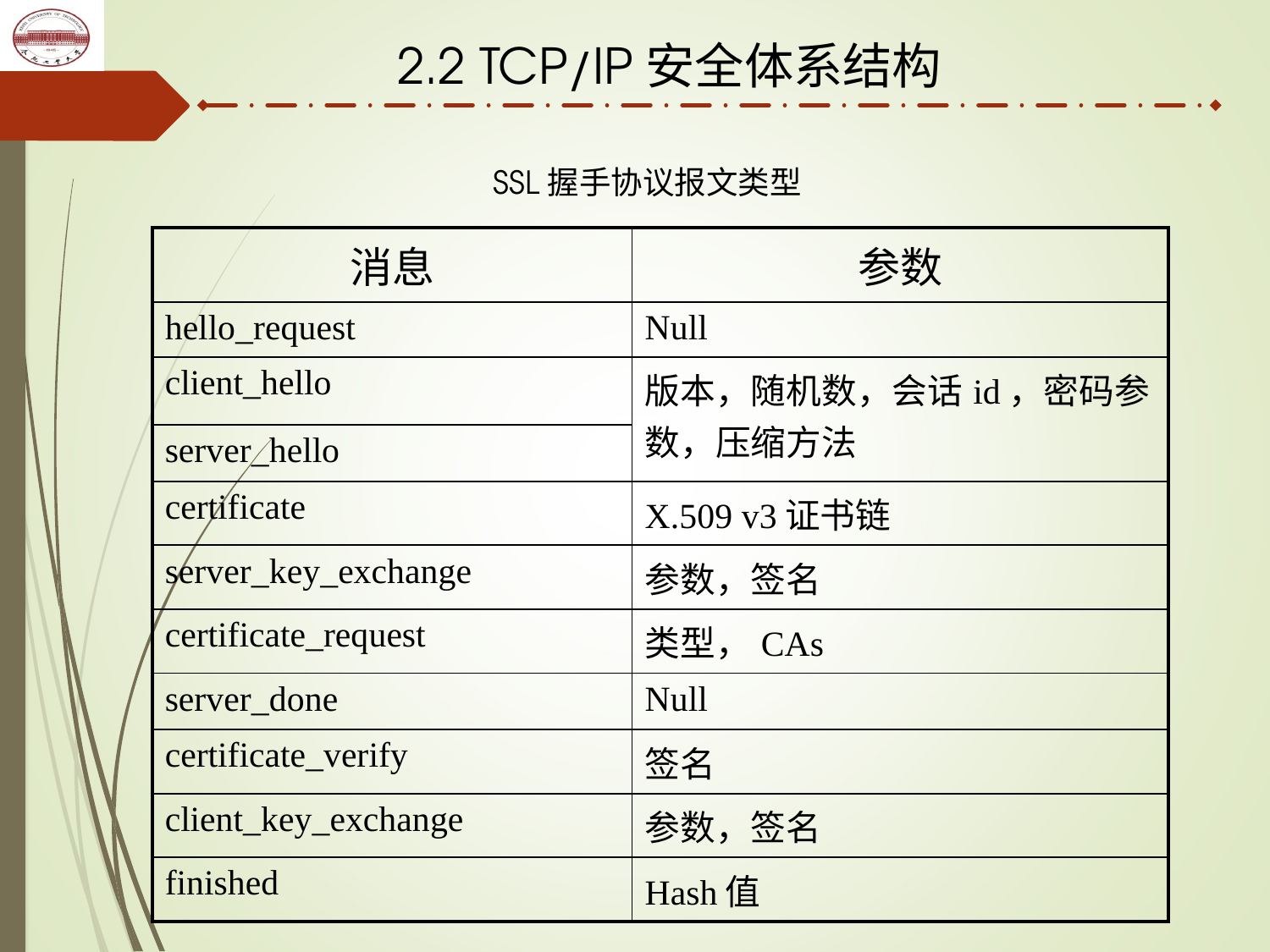

2.2 TCP/IP安全体系结构
 SSL握手协议报文类型
| 消息 | 参数 |
| --- | --- |
| hello\_request | Null |
| client\_hello | 版本，随机数，会话id，密码参数，压缩方法 |
| server\_hello |  |
| certificate | X.509 v3证书链 |
| server\_key\_exchange | 参数，签名 |
| certificate\_request | 类型，CAs |
| server\_done | Null |
| certificate\_verify | 签名 |
| client\_key\_exchange | 参数，签名 |
| finished | Hash值 |